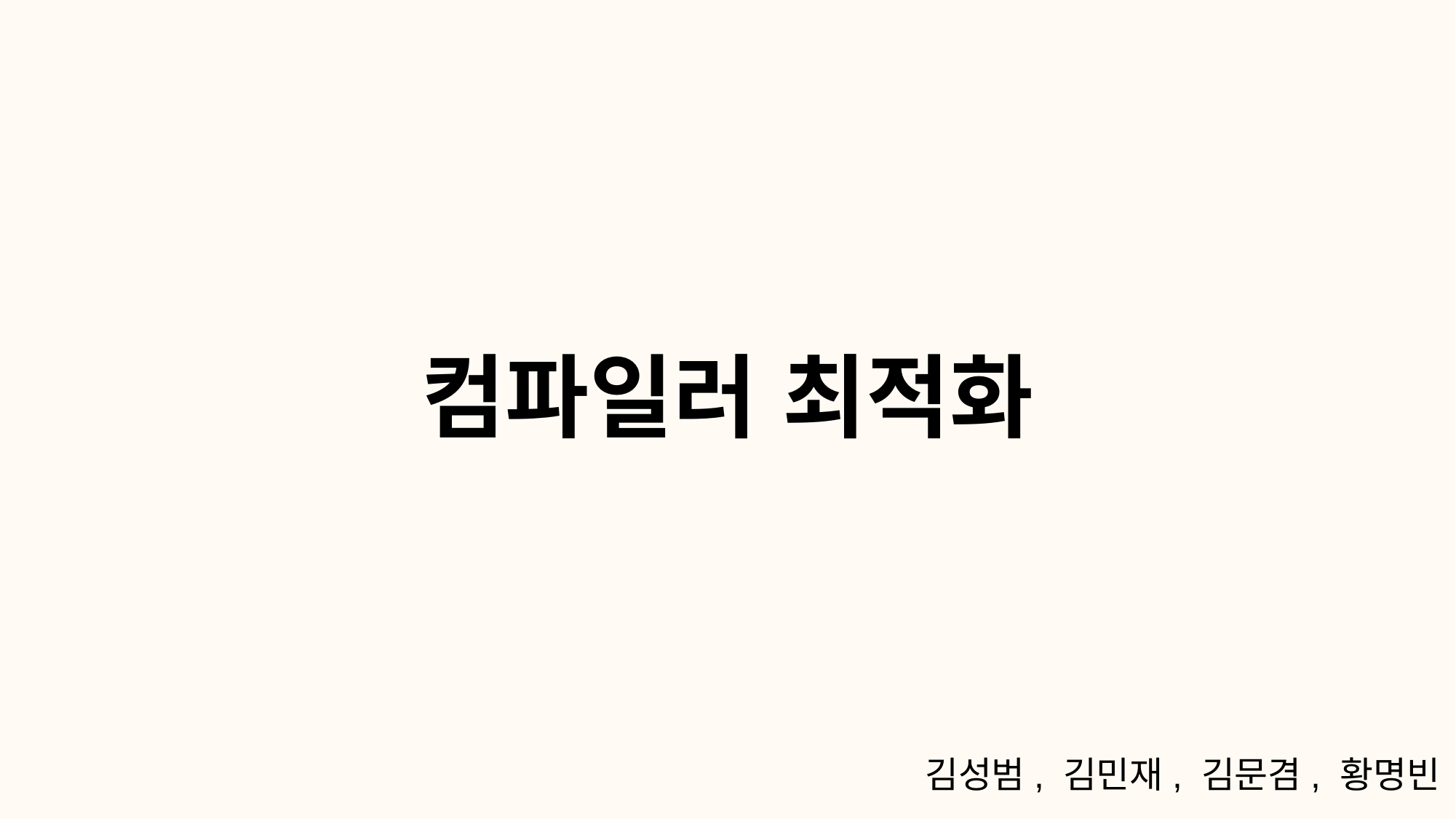

# 컴파일러 최적화
김성범, 김민재, 김문겸, 황명빈